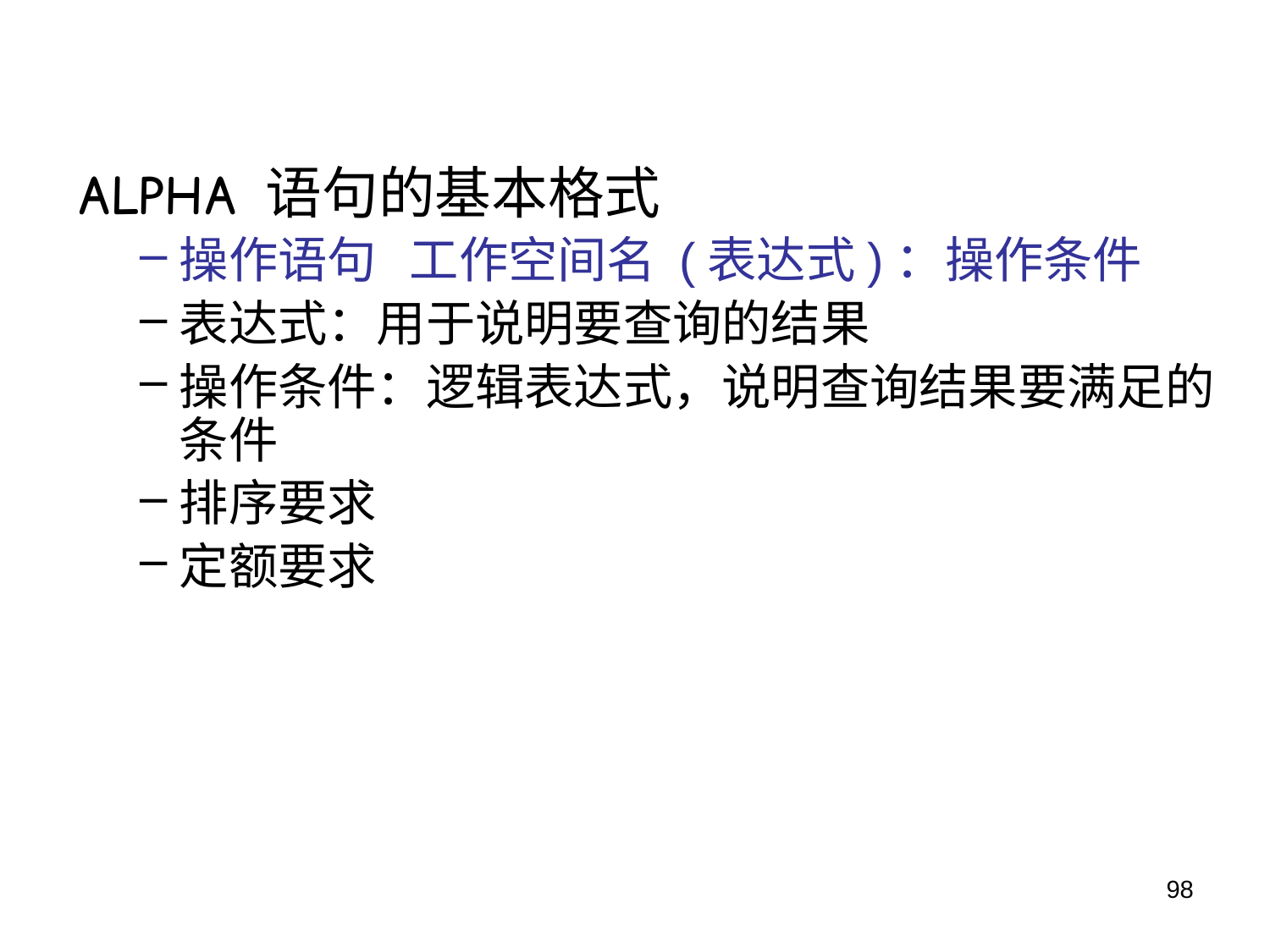

ALPHA 语句的基本格式
操作语句   工作空间名 (表达式)：操作条件
表达式：用于说明要查询的结果
操作条件：逻辑表达式，说明查询结果要满足的条件
排序要求
定额要求
98